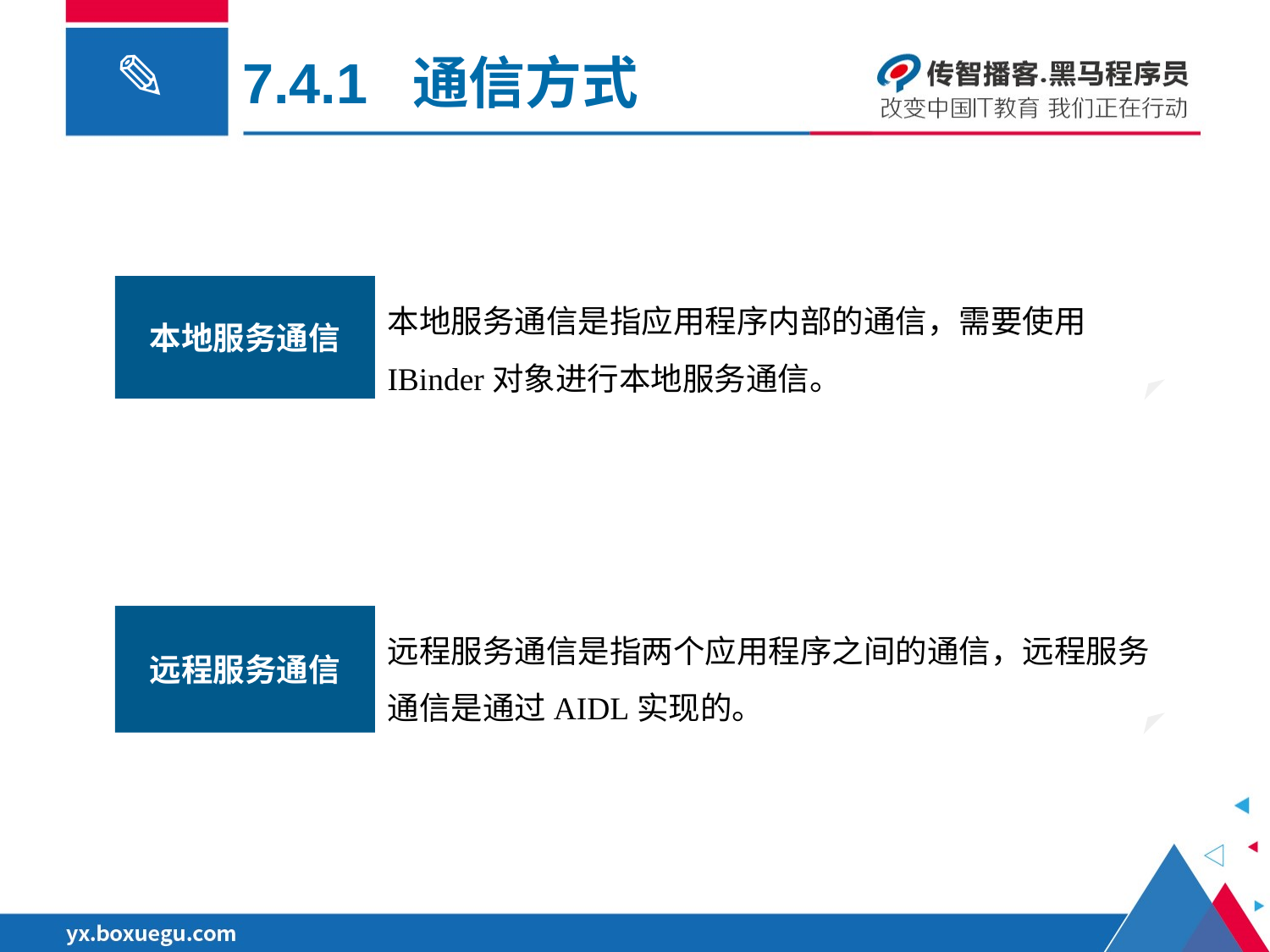

7.4.1  通信方式

本地服务通信

本地服务通信是指应用程序内部的通信，需要使用IBinder对象进行本地服务通信。

远程服务通信

远程服务通信是指两个应用程序之间的通信，远程服务通信是通过AIDL实现的。